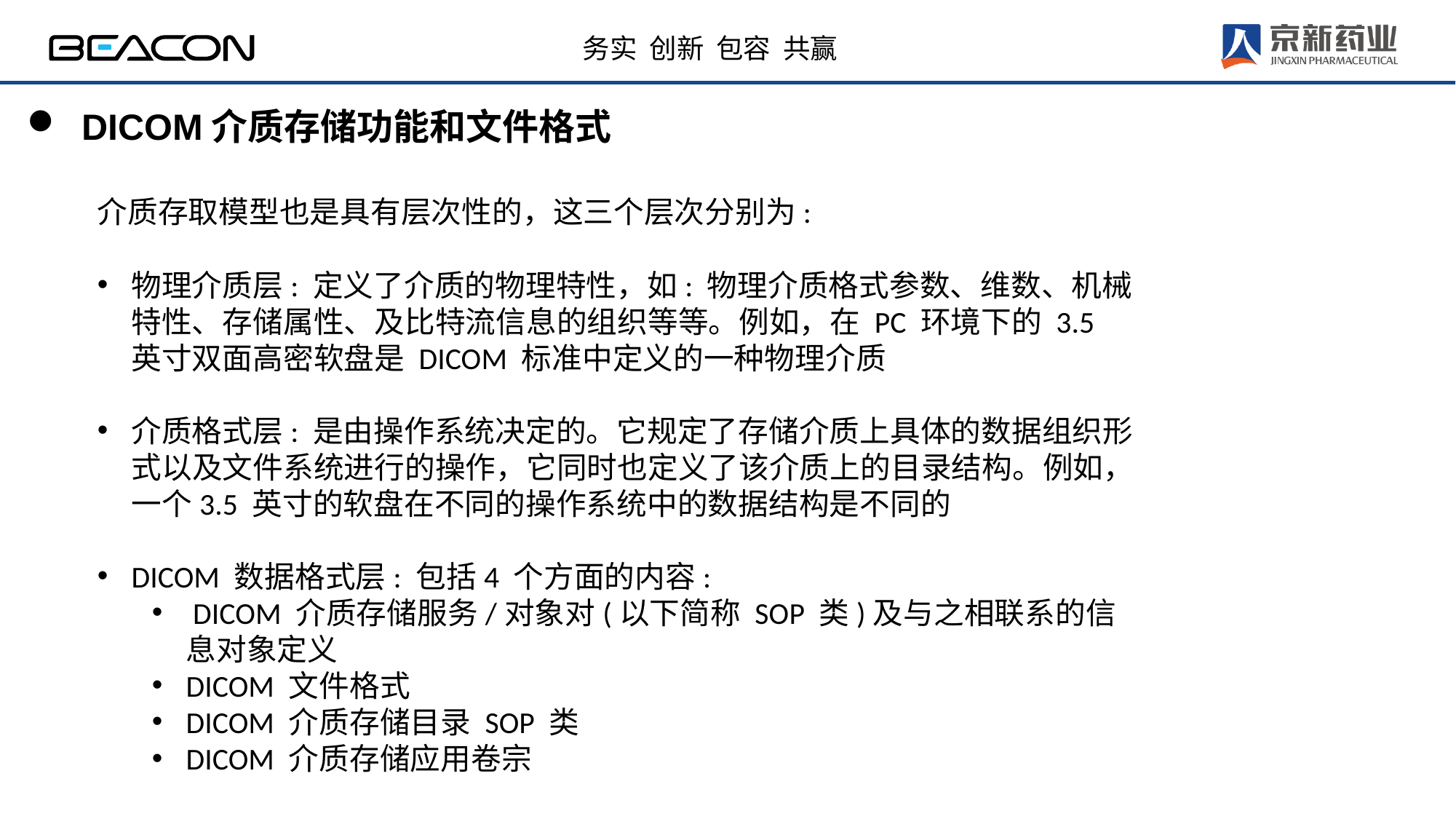

DICOM介质存储功能和文件格式
介质存取模型也是具有层次性的，这三个层次分别为:

物理介质层: 定义了介质的物理特性，如: 物理介质格式参数、维数、机械特性、存储属性、及比特流信息的组织等等。例如，在 PC 环境下的 3.5 英寸双面高密软盘是 DICOM 标准中定义的一种物理介质

介质格式层: 是由操作系统决定的。它规定了存储介质上具体的数据组织形式以及文件系统进行的操作，它同时也定义了该介质上的目录结构。例如，一个3.5 英寸的软盘在不同的操作系统中的数据结构是不同的

DICOM 数据格式层: 包括4 个方面的内容:
 DICOM 介质存储服务/对象对(以下简称 SOP 类)及与之相联系的信息对象定义
DICOM 文件格式
DICOM 介质存储目录 SOP 类
DICOM 介质存储应用卷宗